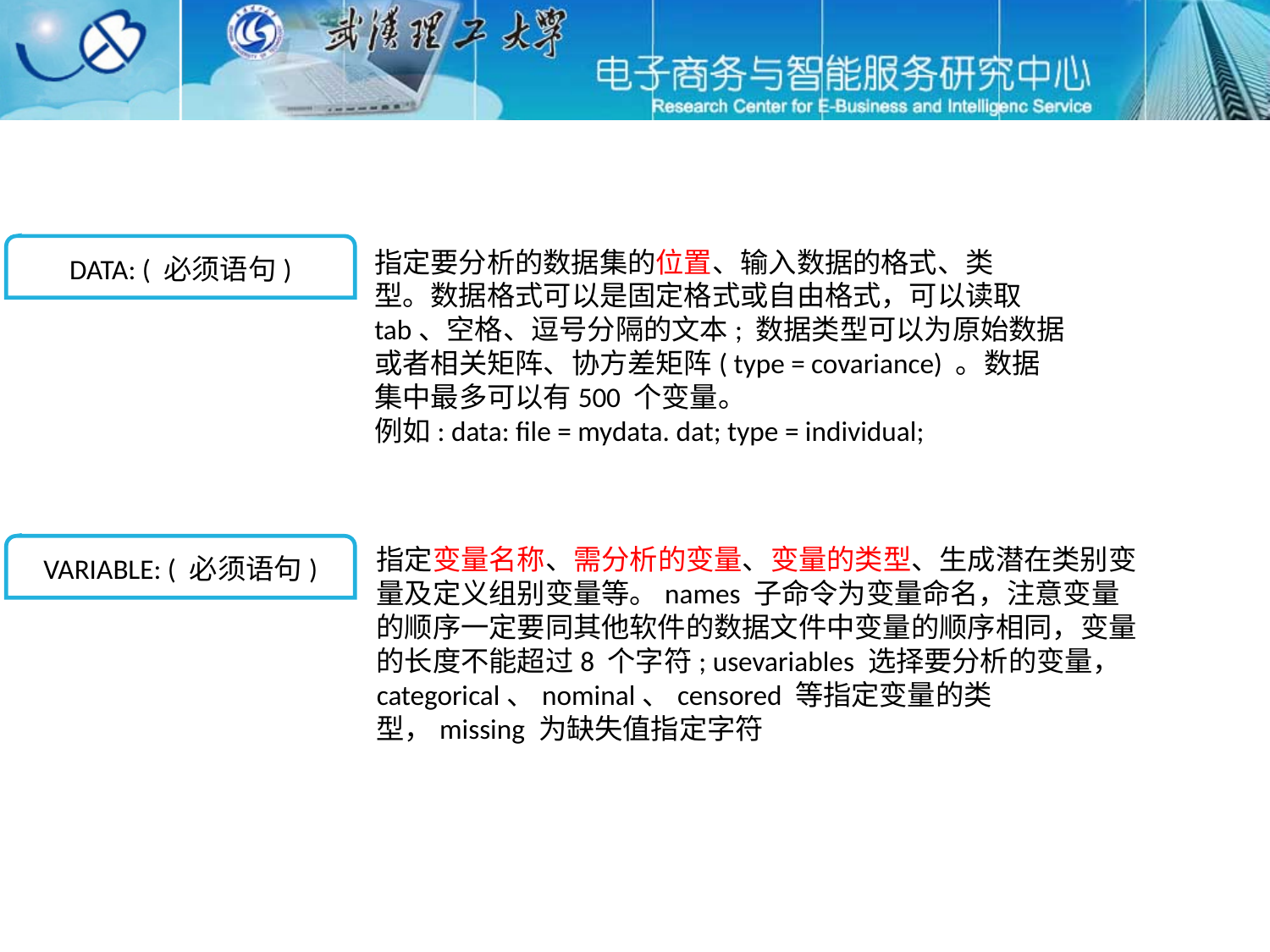

DATA: ( 必须语句)
指定要分析的数据集的位置、输入数据的格式、类
型。数据格式可以是固定格式或自由格式，可以读取
tab、空格、逗号分隔的文本; 数据类型可以为原始数据
或者相关矩阵、协方差矩阵( type = covariance) 。数据
集中最多可以有500 个变量。
例如: data: file = mydata. dat; type = individual;
VARIABLE: ( 必须语句)
指定变量名称、需分析的变量、变量的类型、生成潜在类别变量及定义组别变量等。names 子命令为变量命名，注意变量的顺序一定要同其他软件的数据文件中变量的顺序相同，变量的长度不能超过8 个字符; usevariables 选择要分析的变量，categorical、nominal、censored 等指定变量的类型，missing 为缺失值指定字符